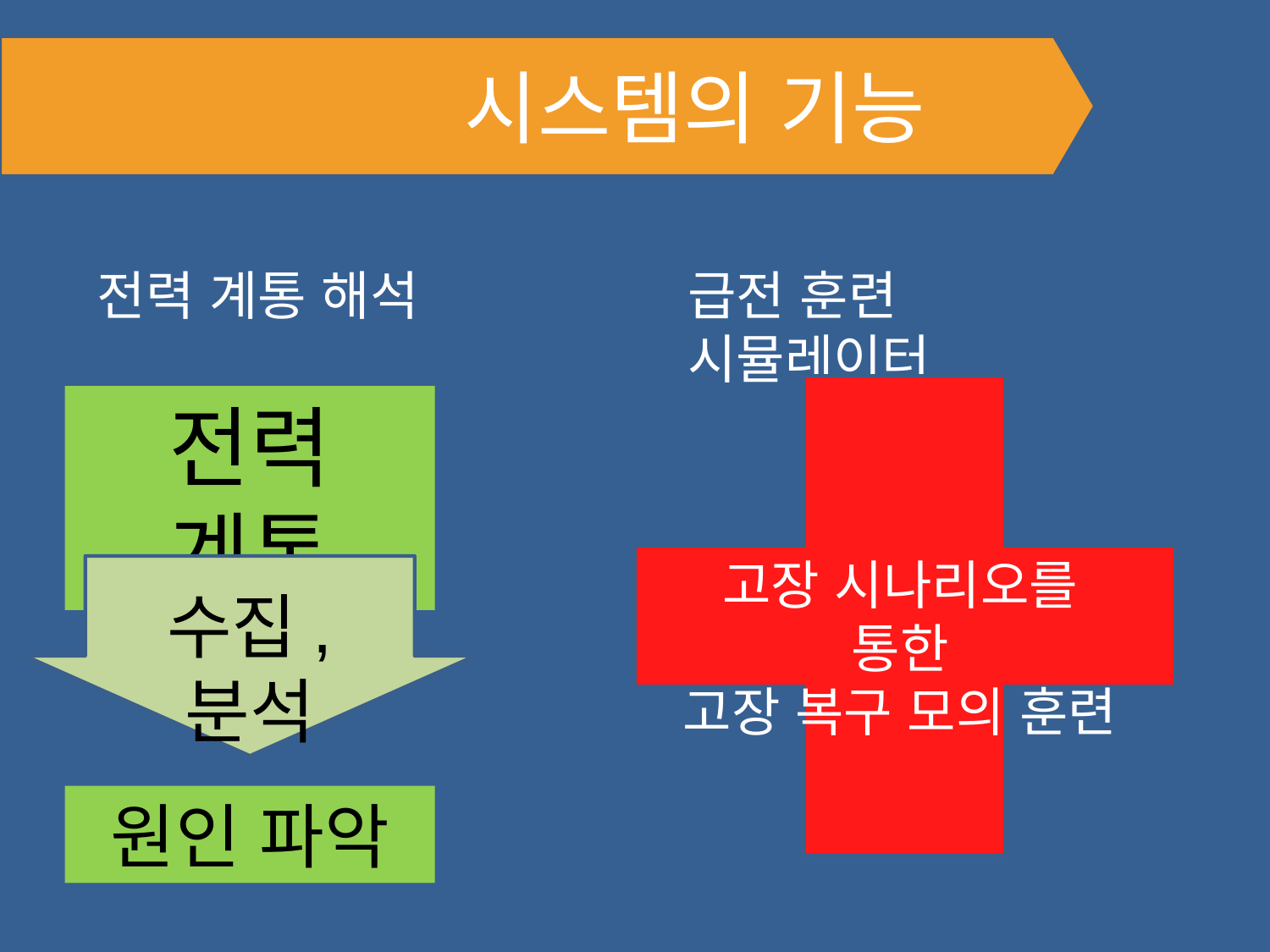

시스템의 기능

전력 계통 해석
급전 훈련 시뮬레이터

고장 시나리오를 통한
고장 복구 모의 훈련
전력 계통

수집, 분석
원인 파악